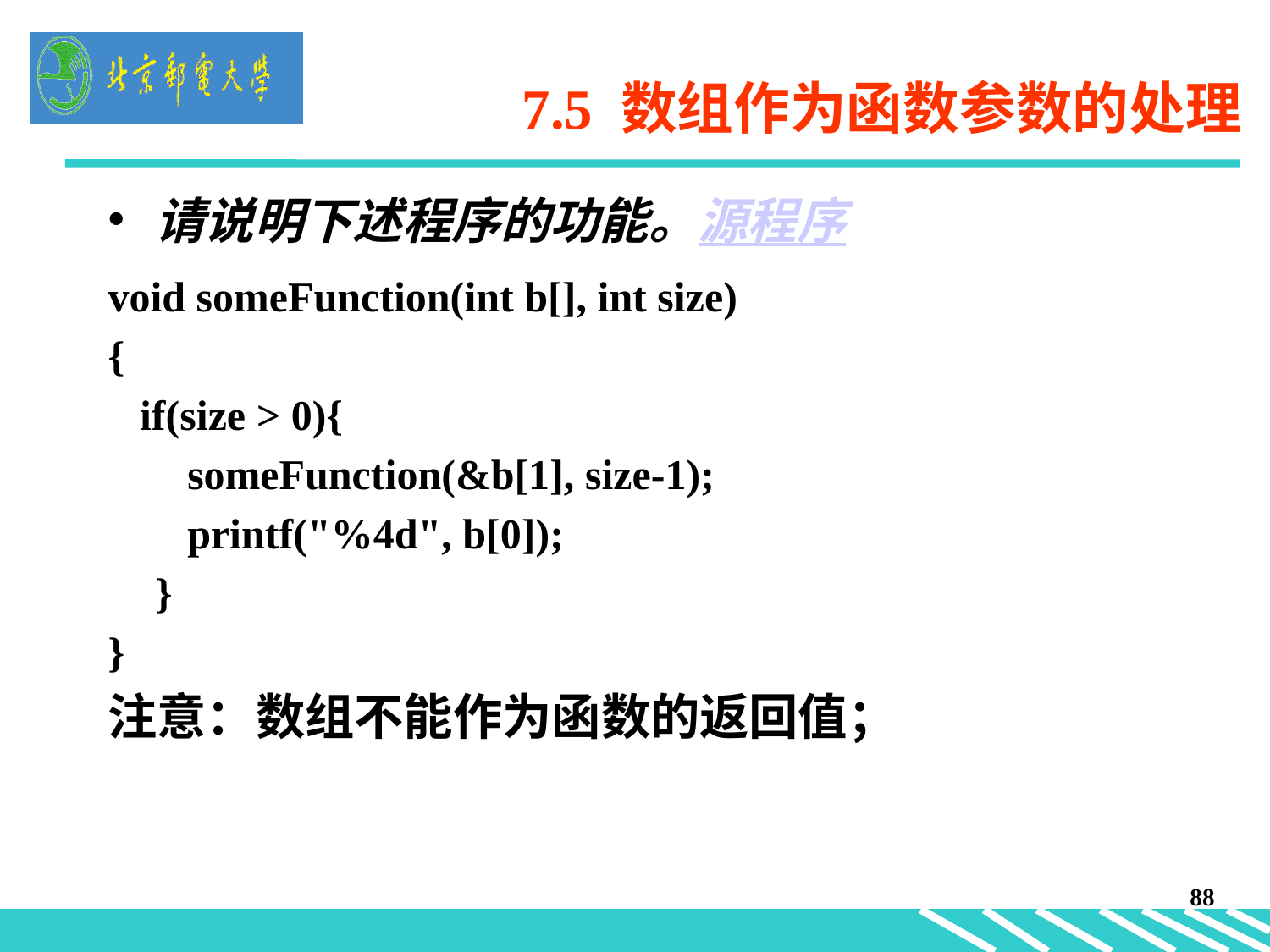

# 7.5 数组作为函数参数的处理
请说明下述程序的功能。源程序
void someFunction(int b[], int size)
{
   if(size > 0){
	   someFunction(&b[1], size-1);
	   printf("%4d", b[0]);
	}
}
注意：数组不能作为函数的返回值；
88